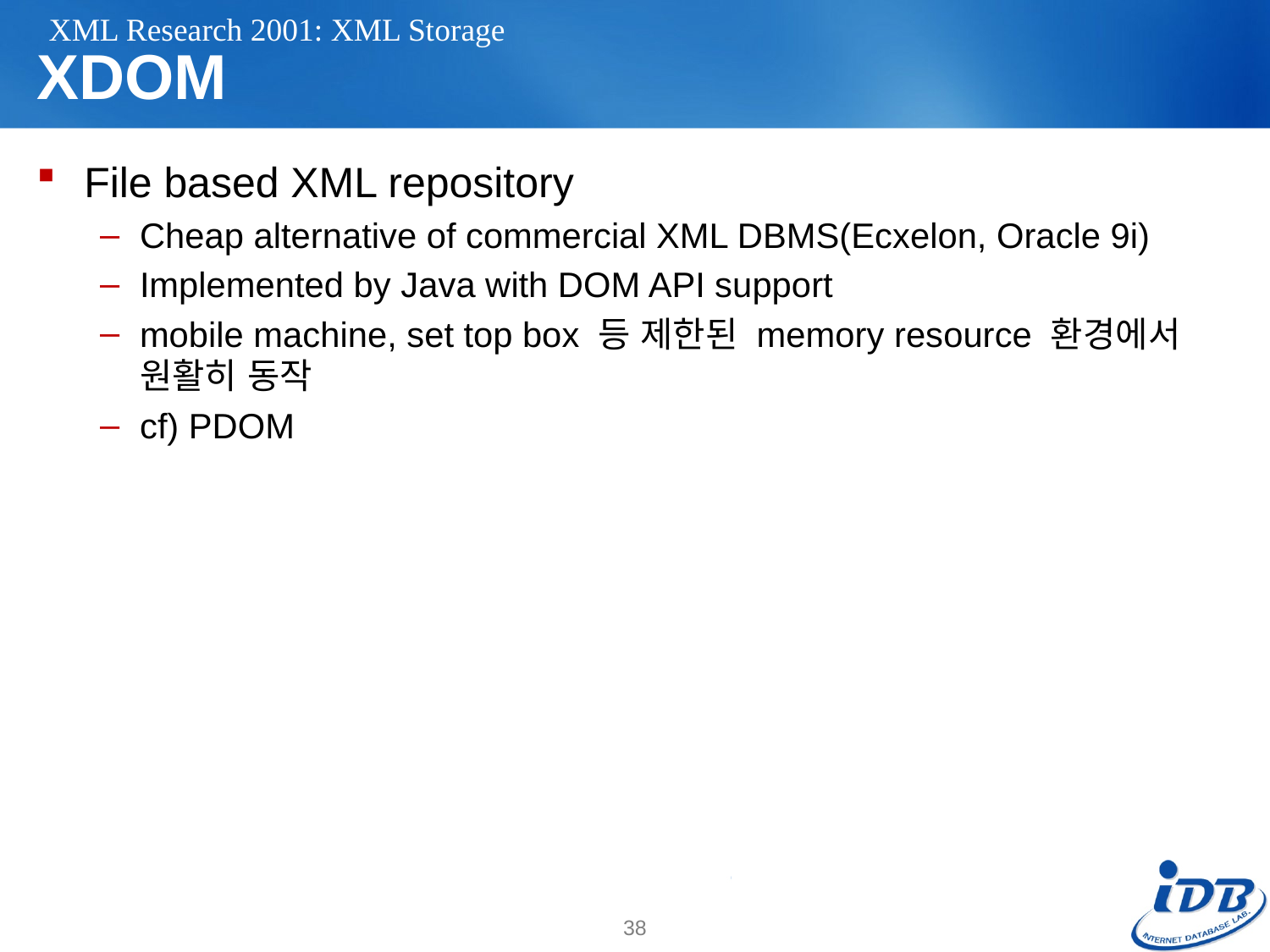

XML Research 2001: XML Storage
# XDOM
File based XML repository
Cheap alternative of commercial XML DBMS(Ecxelon, Oracle 9i)
Implemented by Java with DOM API support
mobile machine, set top box 등 제한된 memory resource 환경에서 원활히 동작
cf) PDOM
38